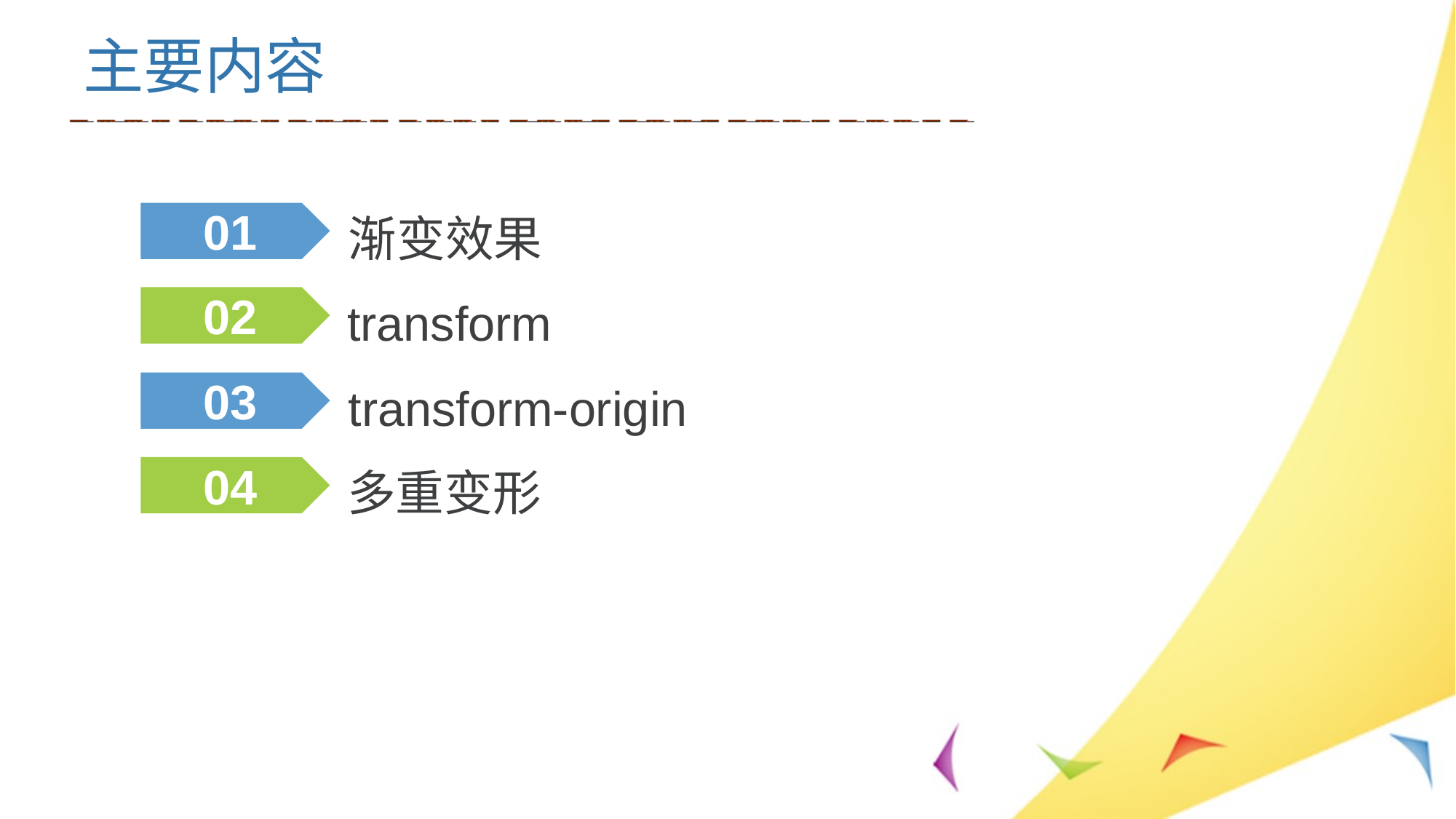

主要内容
渐变效果
01
02
transform
transform-origin
03
04
多重变形